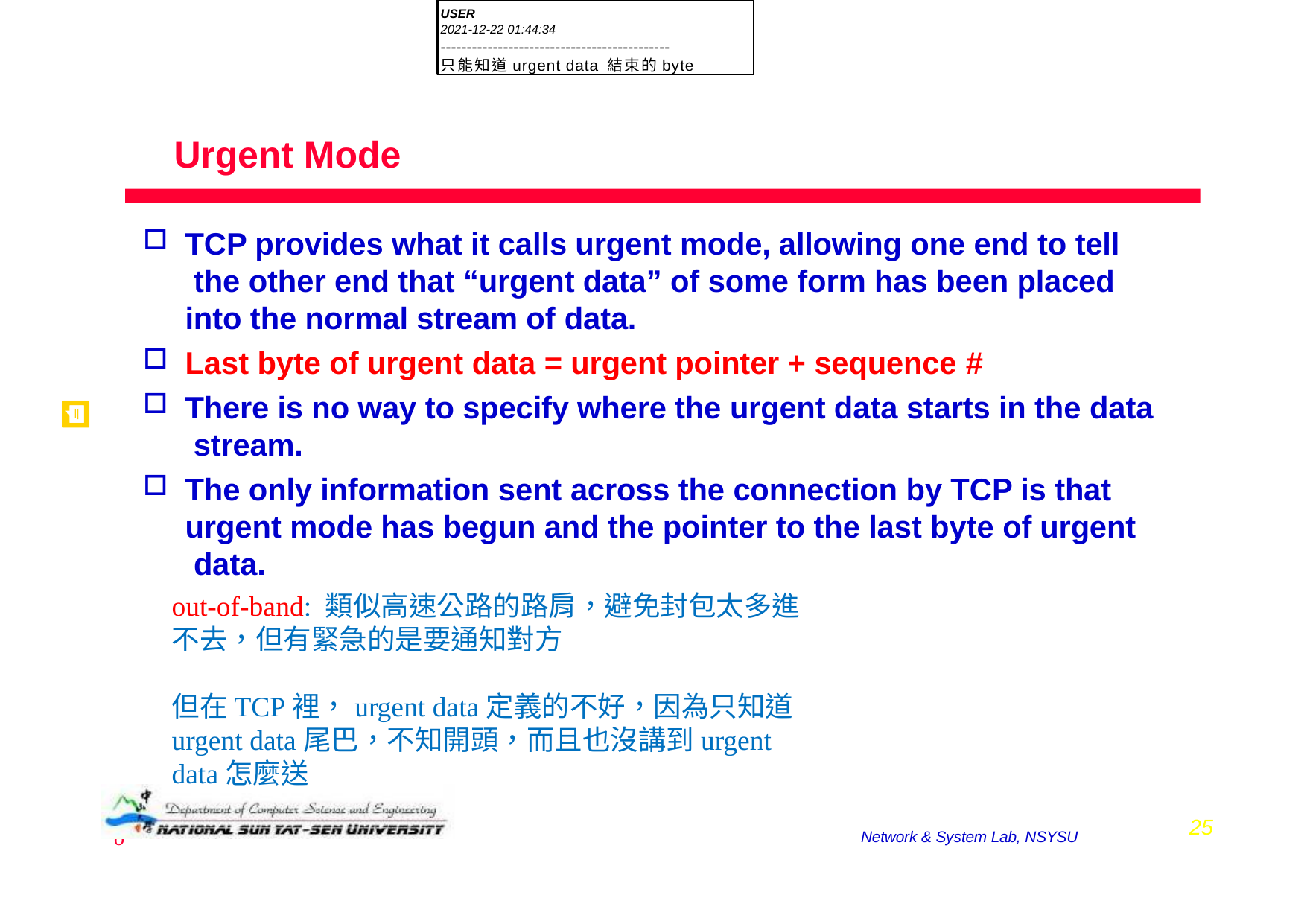

USER
2021-12-22 01:44:34
--------------------------------------------
只能知道urgent data 結束的byte
# Urgent Mode

TCP provides what it calls urgent mode, allowing one end to tell  the other end that “urgent data” of some form has been placed  into the normal stream of data.
Last byte of urgent data = urgent pointer + sequence #
There is no way to specify where the urgent data starts in the data  stream.
The only information sent across the connection by TCP is that  urgent mode has begun and the pointer to the last byte of urgent  data.

out-of-band: 類似高速公路的路肩，避免封包太多進不去，但有緊急的是要通知對方

但在TCP裡，urgent data定義的不好，因為只知道urgent data尾巴，不知開頭，而且也沒講到urgent data怎麼送

2008/12/16
25
Network & System Lab, NSYSU